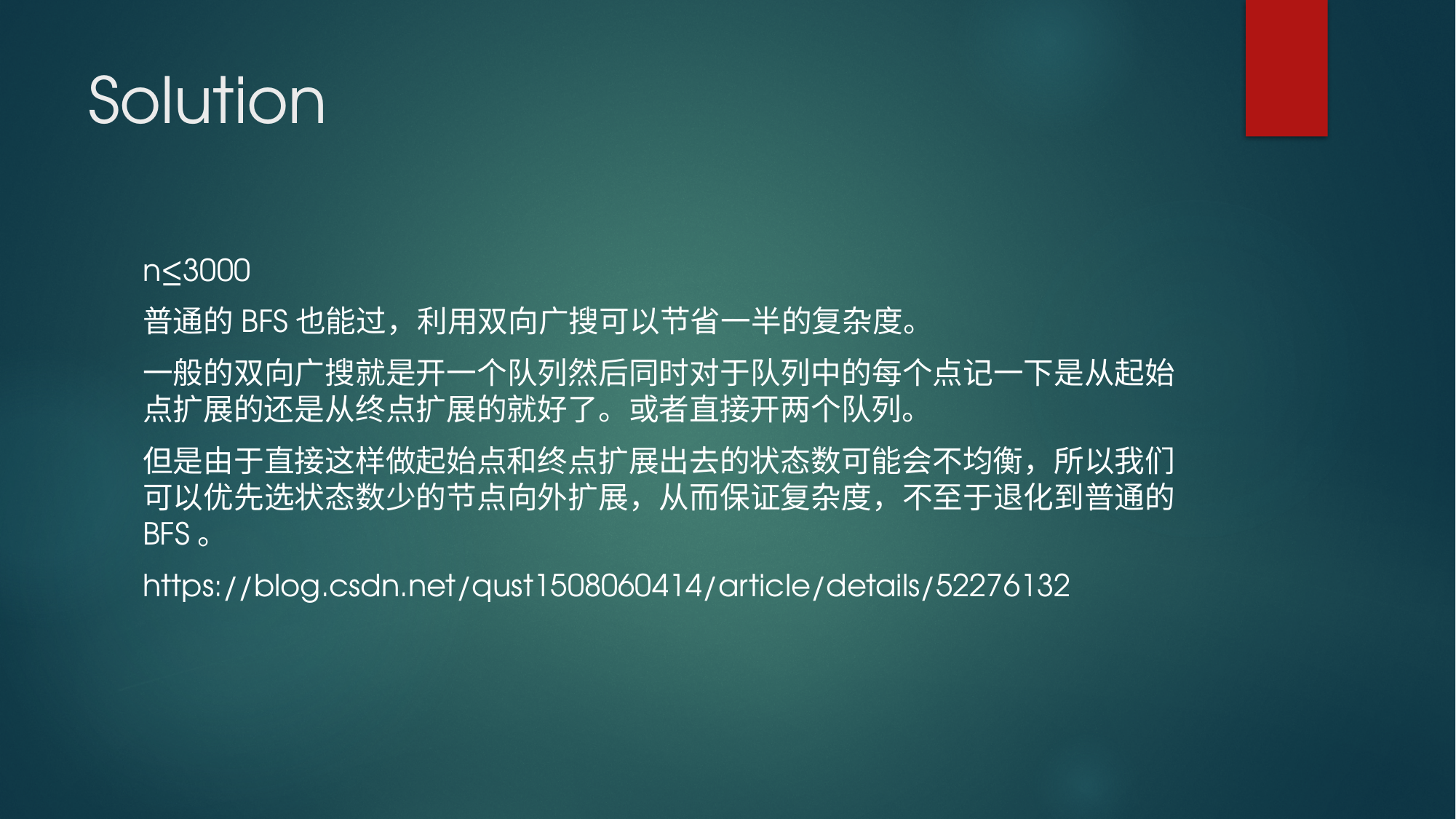

# Solution
n≤3000
普通的BFS也能过，利用双向广搜可以节省一半的复杂度。
一般的双向广搜就是开一个队列然后同时对于队列中的每个点记一下是从起始点扩展的还是从终点扩展的就好了。或者直接开两个队列。
但是由于直接这样做起始点和终点扩展出去的状态数可能会不均衡，所以我们可以优先选状态数少的节点向外扩展，从而保证复杂度，不至于退化到普通的BFS。
https://blog.csdn.net/qust1508060414/article/details/52276132